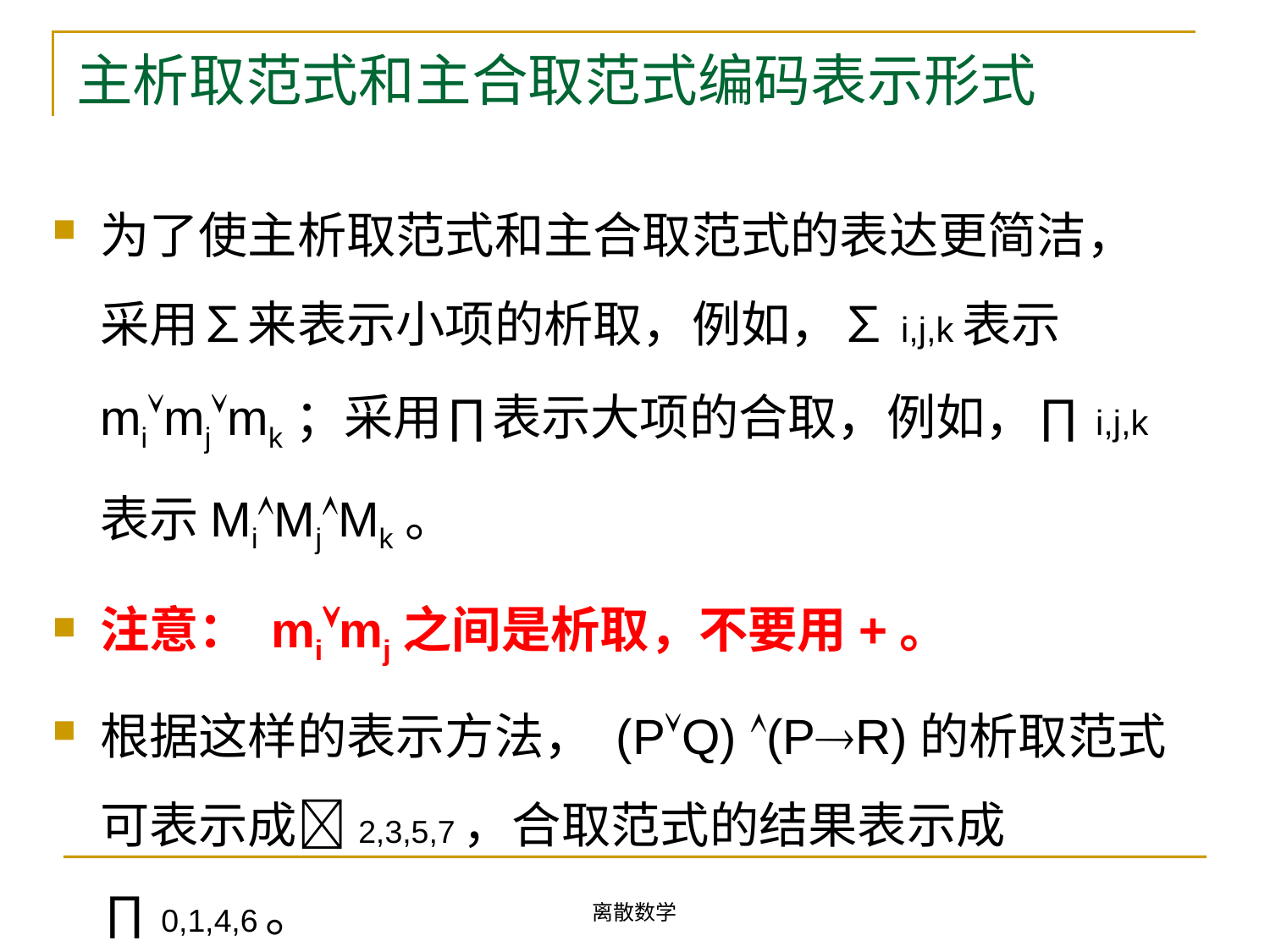

# 主析取范式和主合取范式编码表示形式
为了使主析取范式和主合取范式的表达更简洁，采用∑来表示小项的析取，例如，∑i,j,k表示mi∨mj∨mk；采用∏表示大项的合取，例如，∏i,j,k表示Mi∧Mj∧Mk。
注意： mi∨mj之间是析取，不要用+。
根据这样的表示方法， (P∨Q) ∧(P→R)的析取范式可表示成∑2,3,5,7，合取范式的结果表示成∏0,1,4,6。

112
离散数学